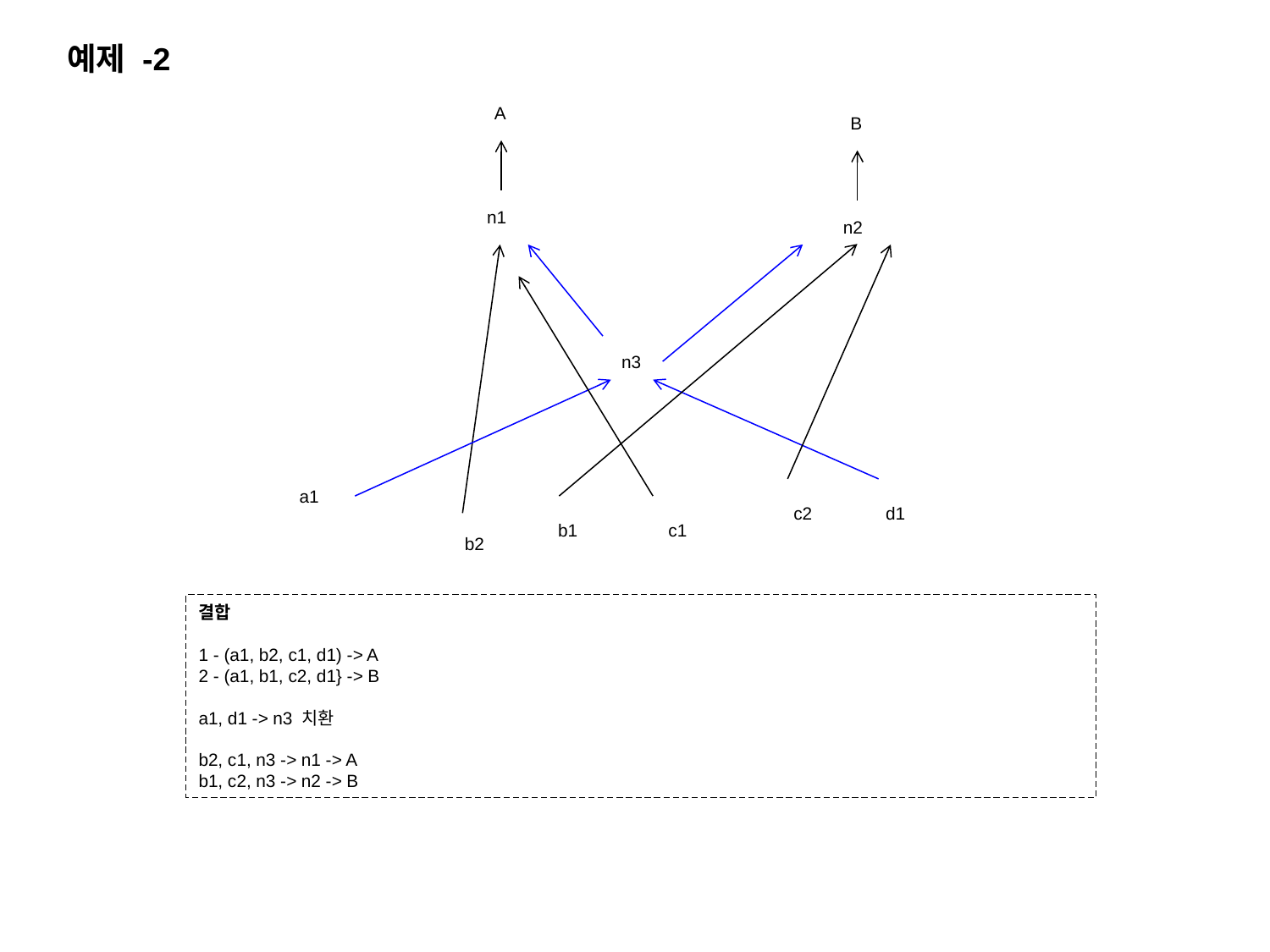

예제 -2
A
B
n1
n2
n3
a1
c2
d1
b1
c1
b2
결합

1 - (a1, b2, c1, d1) -> A
﻿2 - (a1, b1, c2, d1} -> B

a1, d1 -> n3 치환

b2, c1, n3 -> n1 -> A
b1, c2, n3 -> n2 -> B